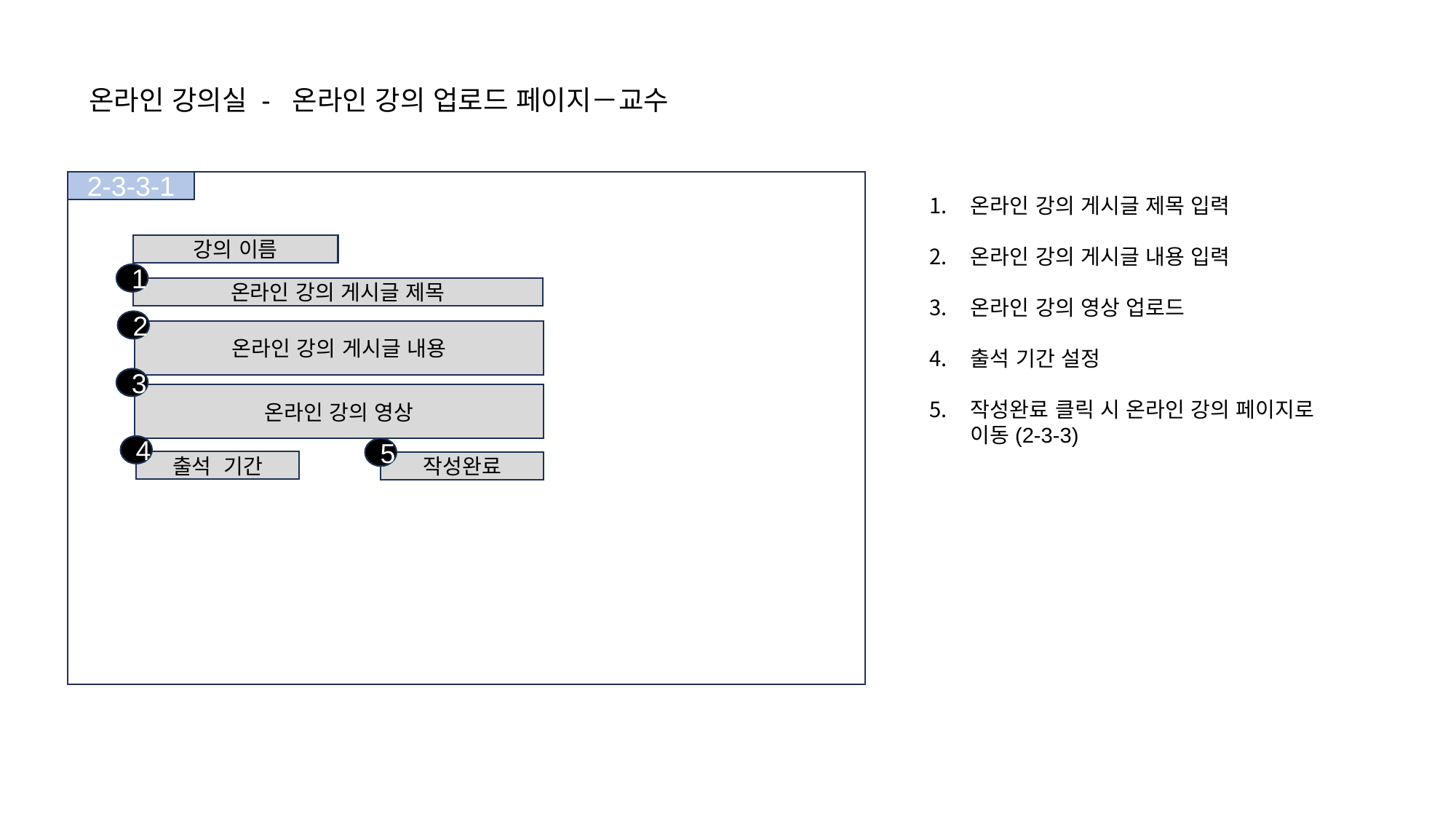

온라인 강의실 -  온라인 강의 업로드 페이지－교수

2-3-3-1
온라인 강의 게시글 제목 입력

온라인 강의 게시글 내용 입력

온라인 강의 영상 업로드

출석 기간 설정

작성완료 클릭 시 온라인 강의 페이지로
      이동(2-3-3)
강의 이름
1
온라인 강의 게시글 제목
2
온라인 강의 게시글 내용
3
온라인 강의 영상
4
5
출석  기간
작성완료